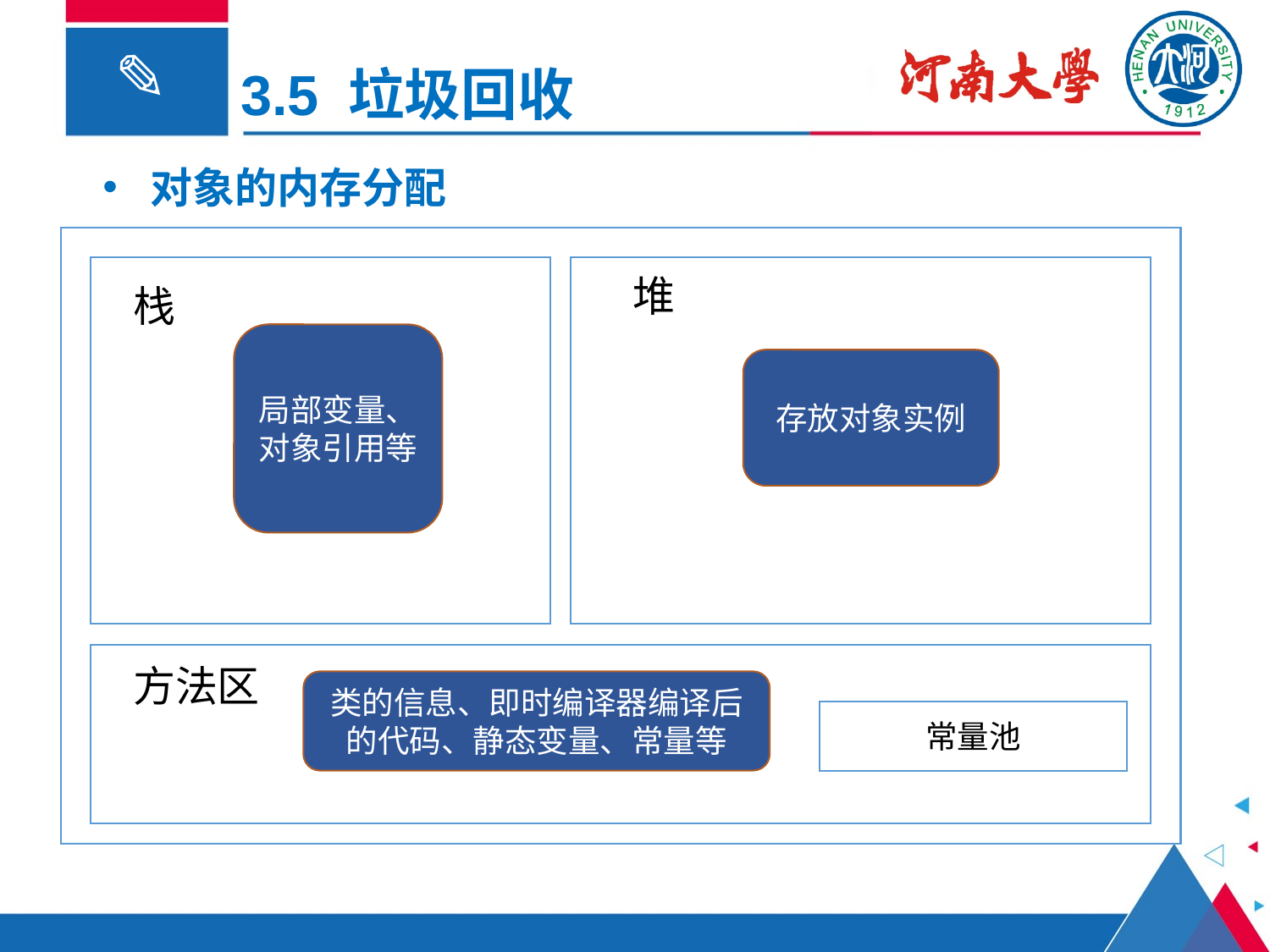

3.5 垃圾回收
对象的内存分配

堆
栈
局部变量、
对象引用等
存放对象实例

方法区
类的信息、即时编译器编译后的代码、静态变量、常量等
常量池